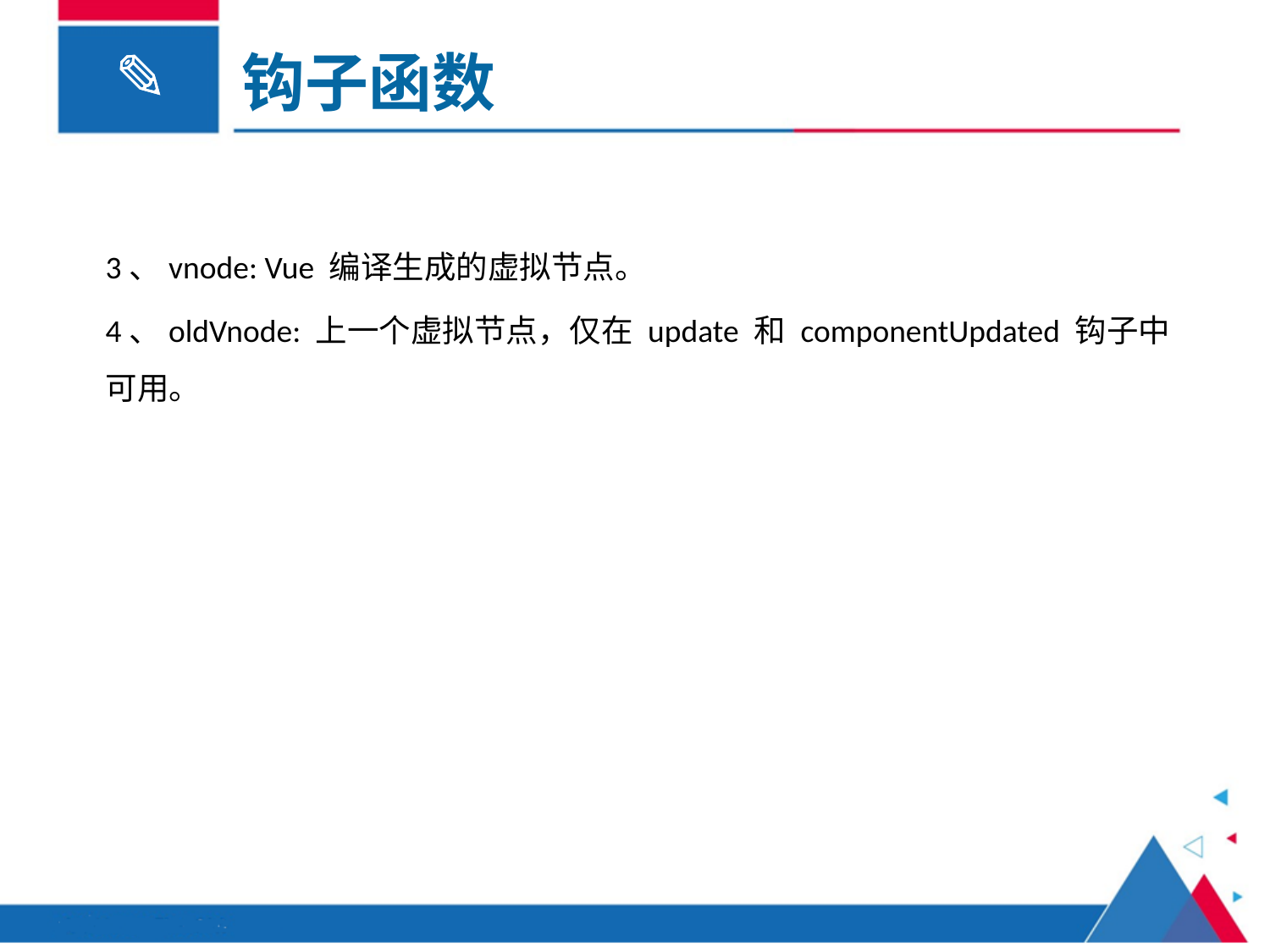

钩子函数
3、vnode: Vue 编译生成的虚拟节点。
4、oldVnode: 上一个虚拟节点，仅在 update 和 componentUpdated 钩子中可用。